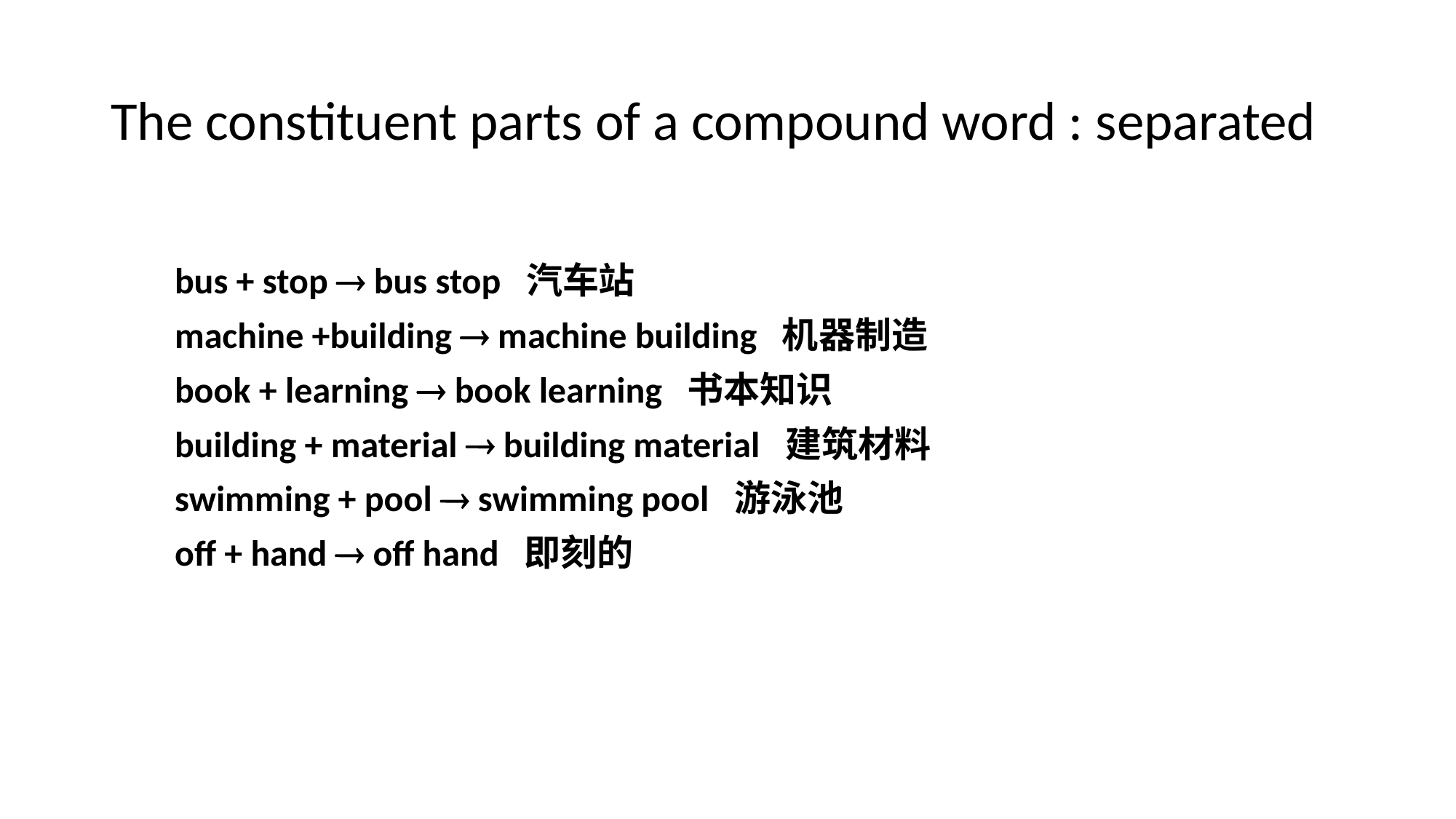

# The constituent parts of a compound word : separated
bus + stop → bus stop  汽车站
machine +building → machine building  机器制造
book + learning → book learning  书本知识
building + material → building material  建筑材料
swimming + pool → swimming pool  游泳池
off + hand → off hand  即刻的